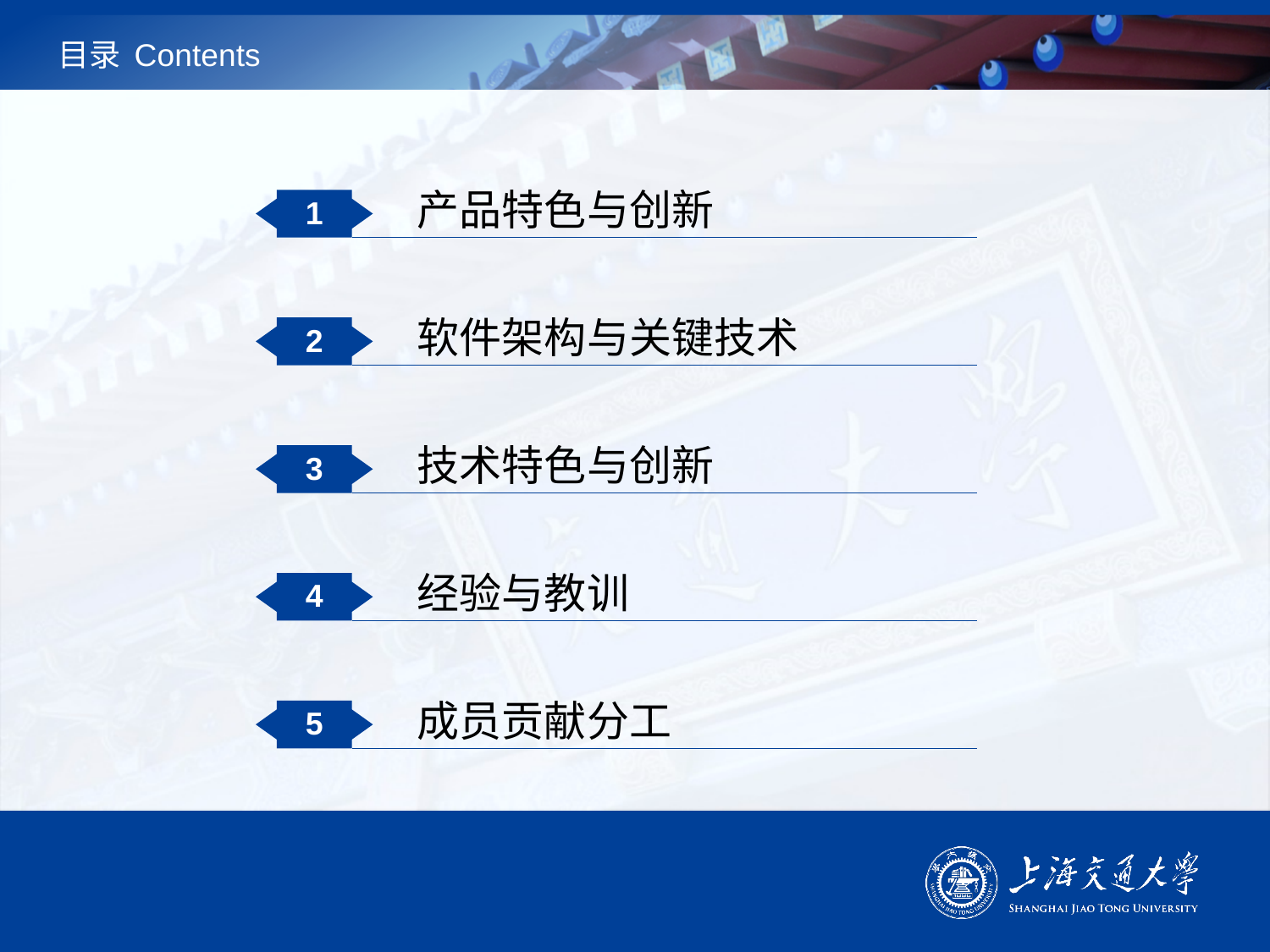

# 目录 Contents
产品特色与创新
1

软件架构与关键技术
2

技术特色与创新
3

经验与教训
4

成员贡献分工
5